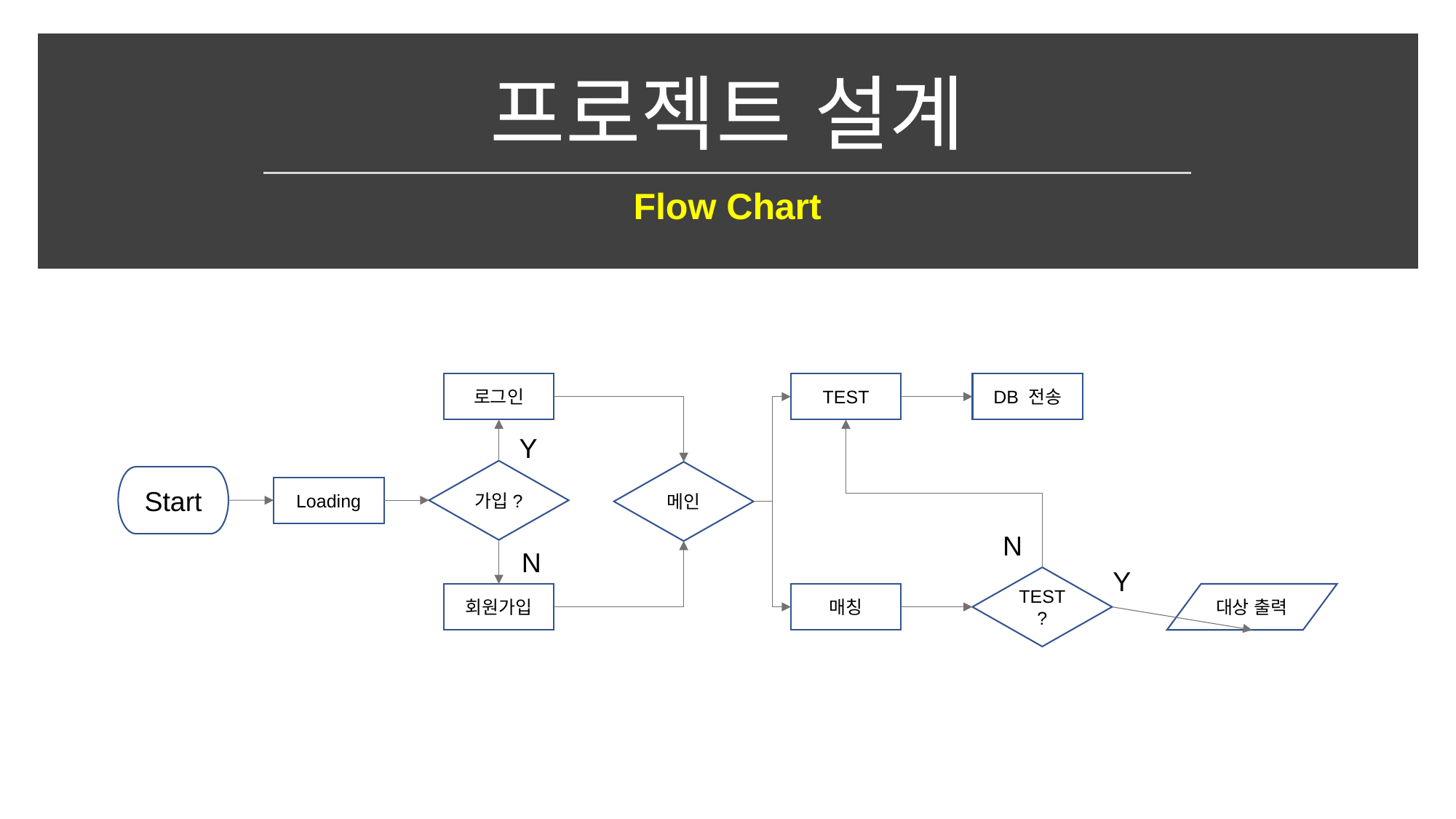

# 프로젝트 설계
Flow Chart

DB 전송
TEST
로그인
Y
가입?
메인
Start
Loading
N
N
Y
TEST?
대상 출력
매칭
회원가입